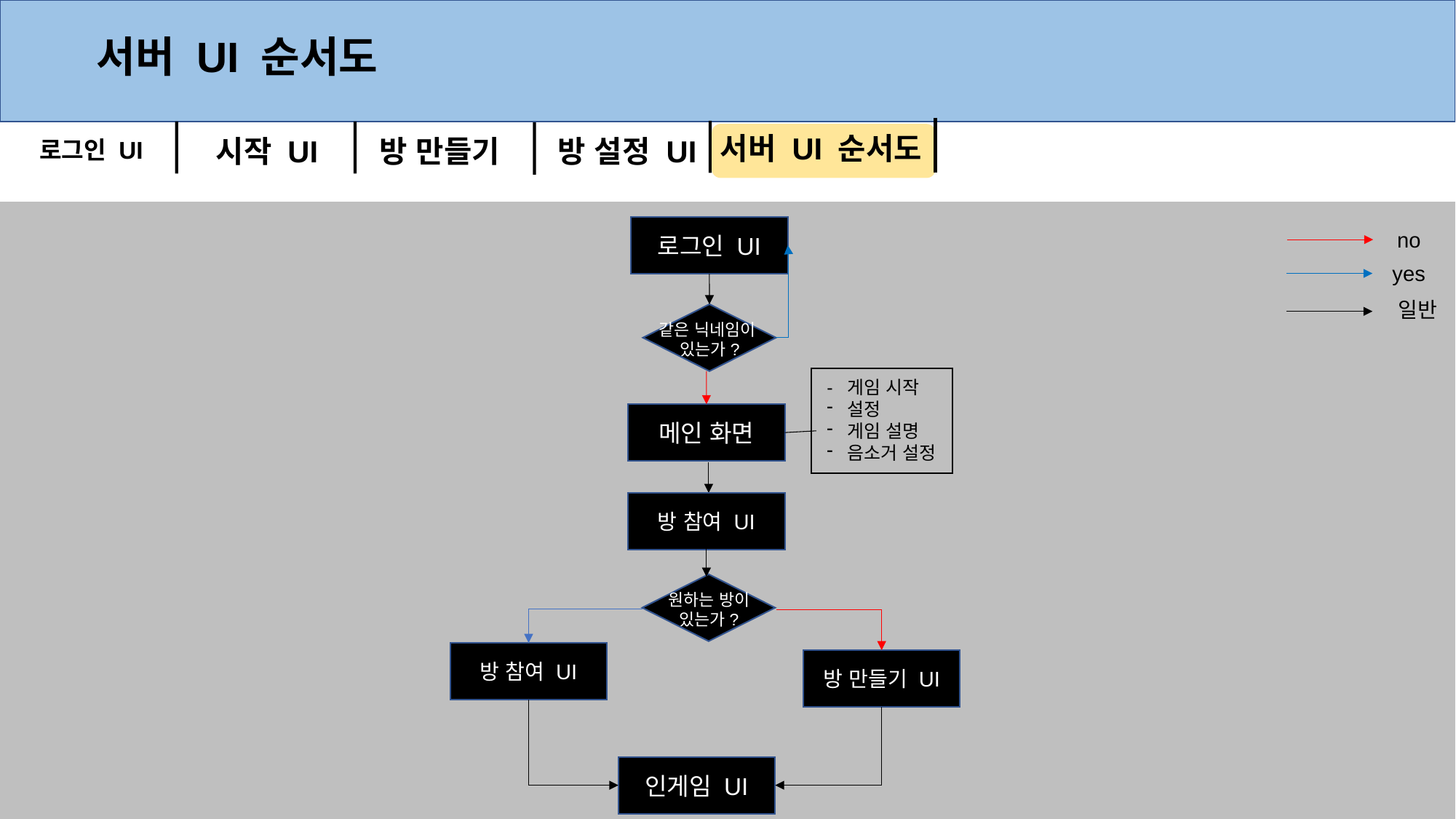

# 서버 UI 순서도

서버 UI 순서도
시작 UI
방 만들기
방 설정 UI
로그인 UI

로그인 UI
no
yes
일반

같은 닉네임이
있는가?

-  게임 시작
설정
게임 설명
음소거 설정

메인 화면
방 참여 UI

원하는 방이 있는가?
방 참여 UI
방 만들기 UI
인게임 UI